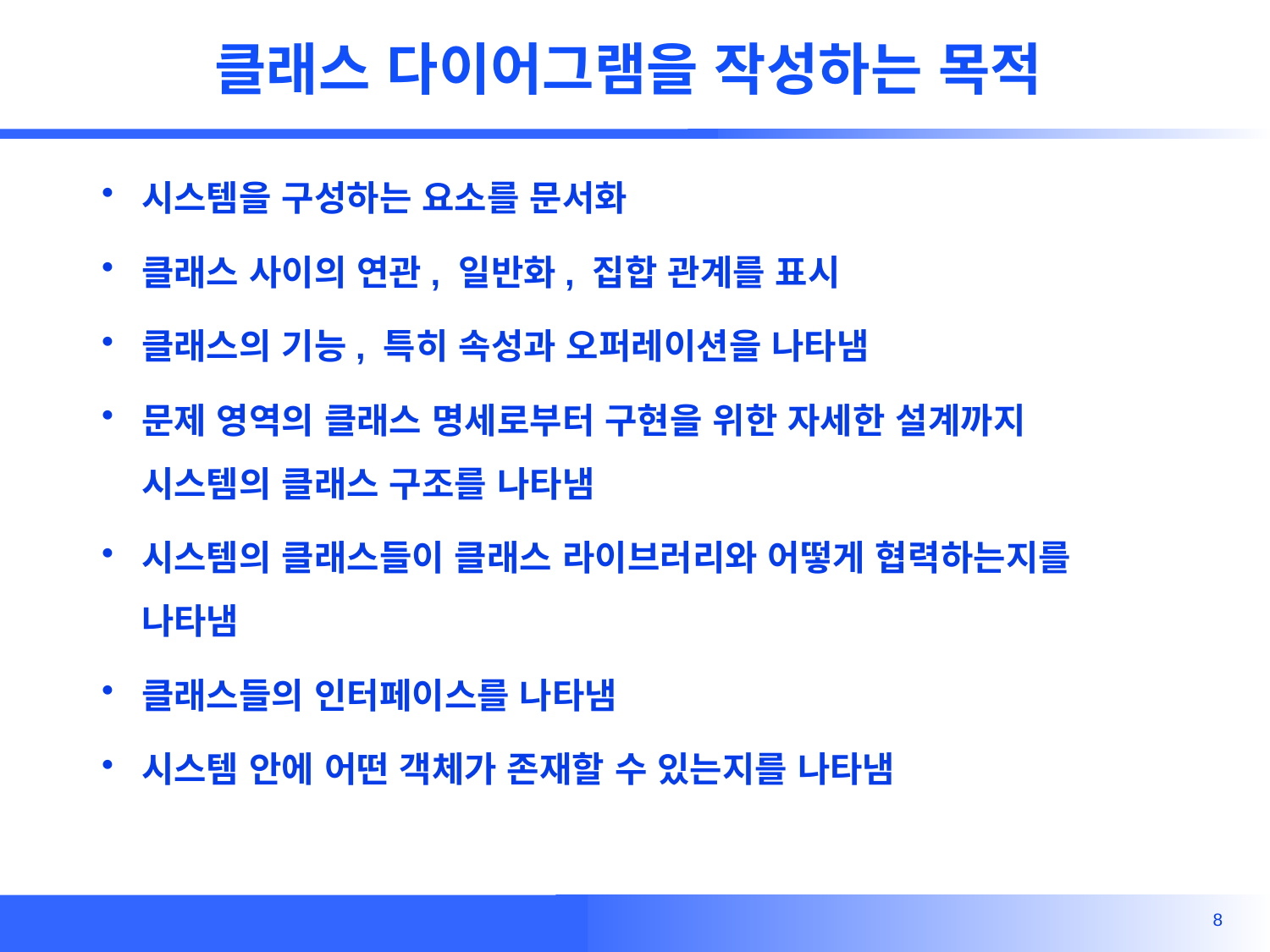

# 클래스 다이어그램을 작성하는 목적
시스템을 구성하는 요소를 문서화
클래스 사이의 연관, 일반화, 집합 관계를 표시
클래스의 기능, 특히 속성과 오퍼레이션을 나타냄
문제 영역의 클래스 명세로부터 구현을 위한 자세한 설계까지 시스템의 클래스 구조를 나타냄
시스템의 클래스들이 클래스 라이브러리와 어떻게 협력하는지를 나타냄
클래스들의 인터페이스를 나타냄
시스템 안에 어떤 객체가 존재할 수 있는지를 나타냄